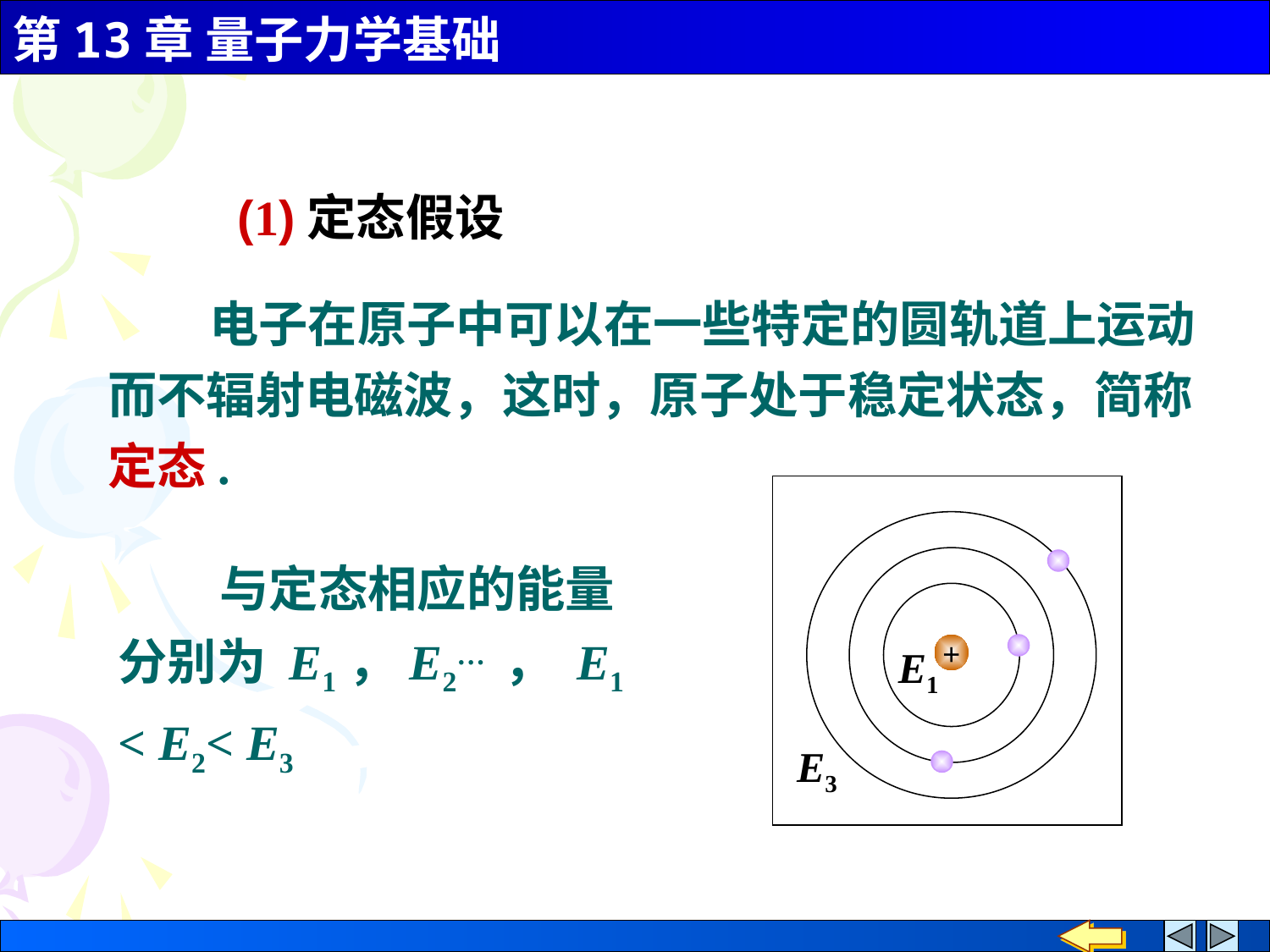

(1)定态假设
        电子在原子中可以在一些特定的圆轨道上运动而不辐射电磁波，这时，原子处于稳定状态，简称定态.

E1
+
E3

        与定态相应的能量分别为 E1，E2… ， E1 < E2< E3
67